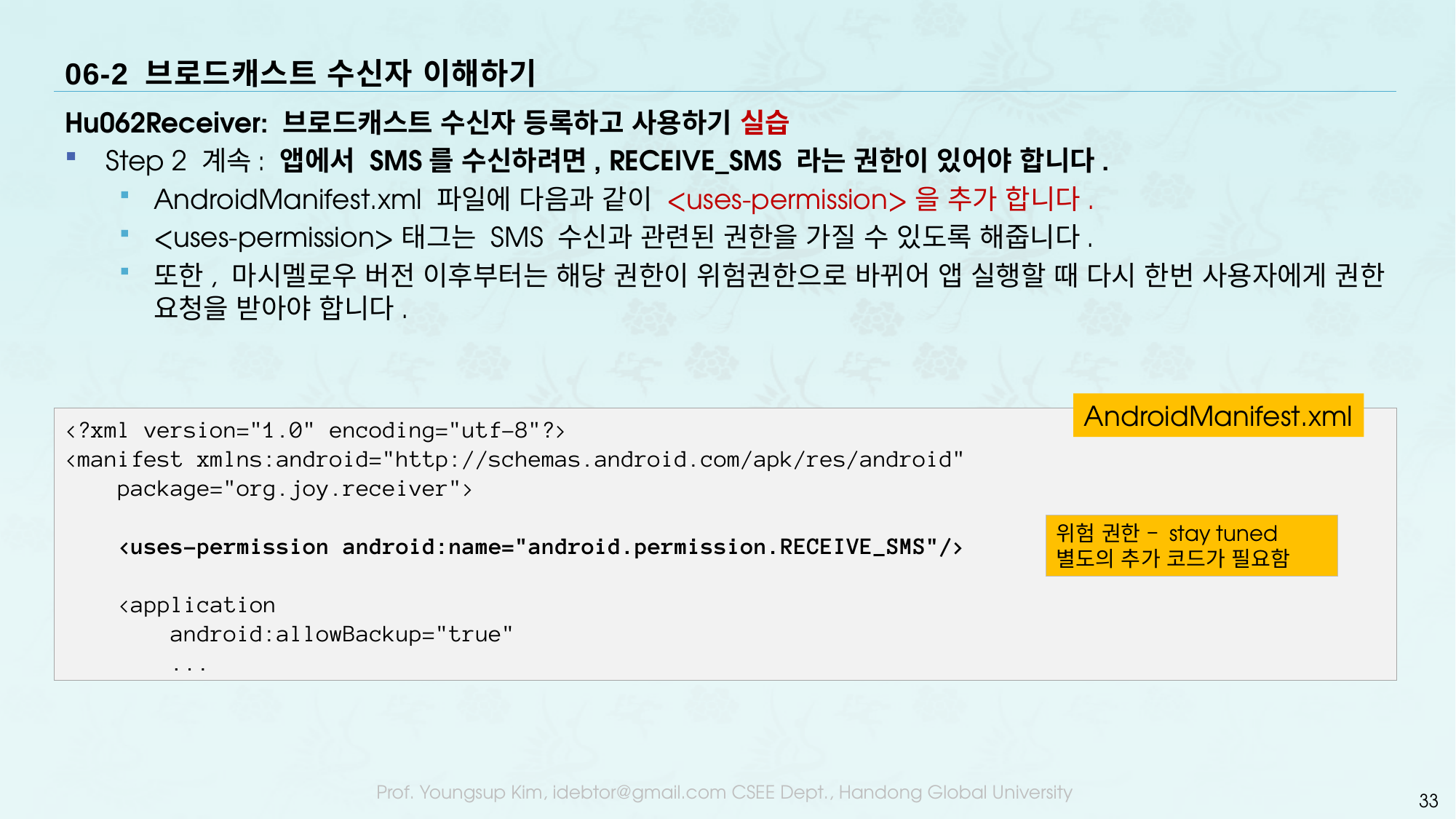

# 06-2 브로드캐스트 수신자 이해하기
Hu062Receiver: 브로드캐스트 수신자 등록하고 사용하기 실습
Step 2 계속: 앱에서 SMS를 수신하려면, RECEIVE_SMS 라는 권한이 있어야 합니다.
AndroidManifest.xml 파일에 다음과 같이 <uses-permission>을 추가 합니다.
<uses-permission>태그는 SMS 수신과 관련된 권한을 가질 수 있도록 해줍니다.
또한, 마시멜로우 버전 이후부터는 해당 권한이 위험권한으로 바뀌어 앱 실행할 때 다시 한번 사용자에게 권한 요청을 받아야 합니다.
AndroidManifest.xml
<?xml version="1.0" encoding="utf-8"?>
<manifest xmlns:android="http://schemas.android.com/apk/res/android"
    package="org.joy.receiver">

    <uses-permission android:name="android.permission.RECEIVE_SMS"/>

    <application
        android:allowBackup="true"
        ...
위험 권한 – stay tuned
별도의 추가 코드가 필요함
33